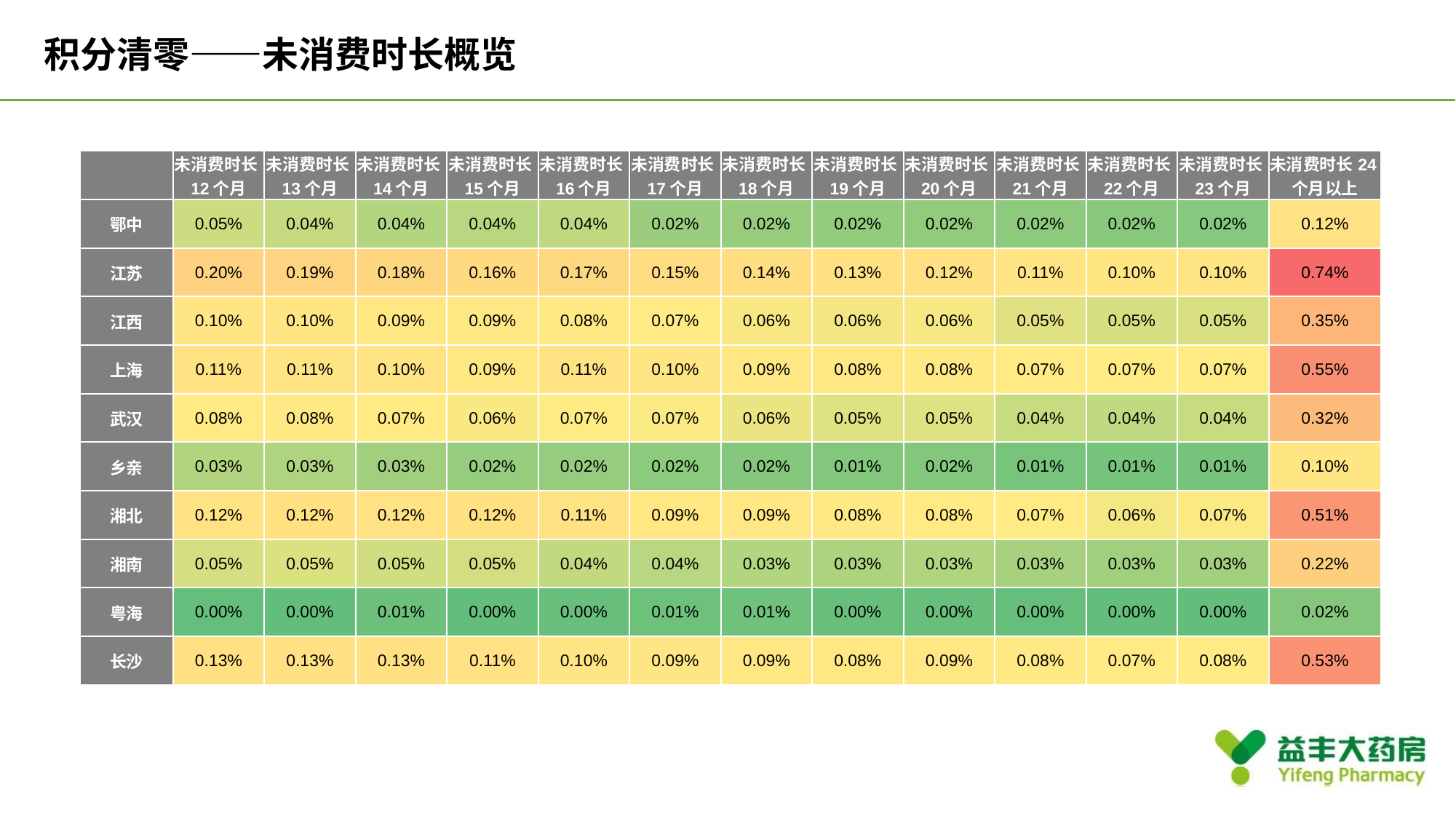

积分清零——未消费时长概览
|  | 未消费时长12个月 | 未消费时长13个月 | 未消费时长14个月 | 未消费时长15个月 | 未消费时长16个月 | 未消费时长17个月 | 未消费时长18个月 | 未消费时长19个月 | 未消费时长20个月 | 未消费时长21个月 | 未消费时长22个月 | 未消费时长23个月 | 未消费时长24个月以上 |
| --- | --- | --- | --- | --- | --- | --- | --- | --- | --- | --- | --- | --- | --- |
| 鄂中 | 0.05% | 0.04% | 0.04% | 0.04% | 0.04% | 0.02% | 0.02% | 0.02% | 0.02% | 0.02% | 0.02% | 0.02% | 0.12% |
| 江苏 | 0.20% | 0.19% | 0.18% | 0.16% | 0.17% | 0.15% | 0.14% | 0.13% | 0.12% | 0.11% | 0.10% | 0.10% | 0.74% |
| 江西 | 0.10% | 0.10% | 0.09% | 0.09% | 0.08% | 0.07% | 0.06% | 0.06% | 0.06% | 0.05% | 0.05% | 0.05% | 0.35% |
| 上海 | 0.11% | 0.11% | 0.10% | 0.09% | 0.11% | 0.10% | 0.09% | 0.08% | 0.08% | 0.07% | 0.07% | 0.07% | 0.55% |
| 武汉 | 0.08% | 0.08% | 0.07% | 0.06% | 0.07% | 0.07% | 0.06% | 0.05% | 0.05% | 0.04% | 0.04% | 0.04% | 0.32% |
| 乡亲 | 0.03% | 0.03% | 0.03% | 0.02% | 0.02% | 0.02% | 0.02% | 0.01% | 0.02% | 0.01% | 0.01% | 0.01% | 0.10% |
| 湘北 | 0.12% | 0.12% | 0.12% | 0.12% | 0.11% | 0.09% | 0.09% | 0.08% | 0.08% | 0.07% | 0.06% | 0.07% | 0.51% |
| 湘南 | 0.05% | 0.05% | 0.05% | 0.05% | 0.04% | 0.04% | 0.03% | 0.03% | 0.03% | 0.03% | 0.03% | 0.03% | 0.22% |
| 粤海 | 0.00% | 0.00% | 0.01% | 0.00% | 0.00% | 0.01% | 0.01% | 0.00% | 0.00% | 0.00% | 0.00% | 0.00% | 0.02% |
| 长沙 | 0.13% | 0.13% | 0.13% | 0.11% | 0.10% | 0.09% | 0.09% | 0.08% | 0.09% | 0.08% | 0.07% | 0.08% | 0.53% |